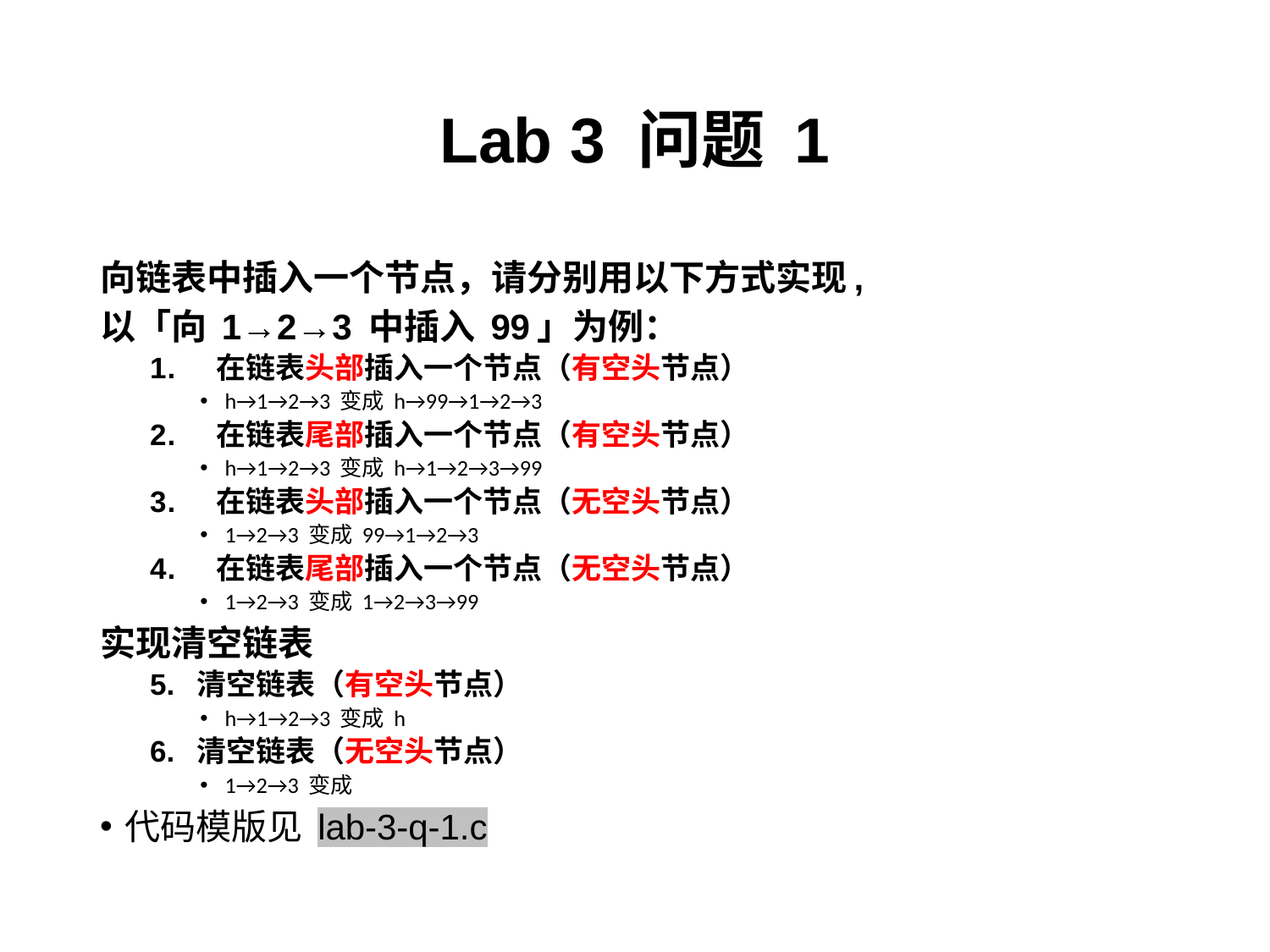

# Lab 3 问题 1
向链表中插入一个节点，请分别用以下方式实现,
以「向 1→2→3 中插入 99」为例：
在链表头部插入一个节点（有空头节点）
h→1→2→3 变成 h→99→1→2→3
在链表尾部插入一个节点（有空头节点）
h→1→2→3 变成 h→1→2→3→99
在链表头部插入一个节点（无空头节点）
1→2→3 变成 99→1→2→3
在链表尾部插入一个节点（无空头节点）
1→2→3 变成 1→2→3→99
实现清空链表
5.  清空链表（有空头节点）
h→1→2→3 变成 h
6.  清空链表（无空头节点）
1→2→3 变成
代码模版见 lab-3-q-1.c